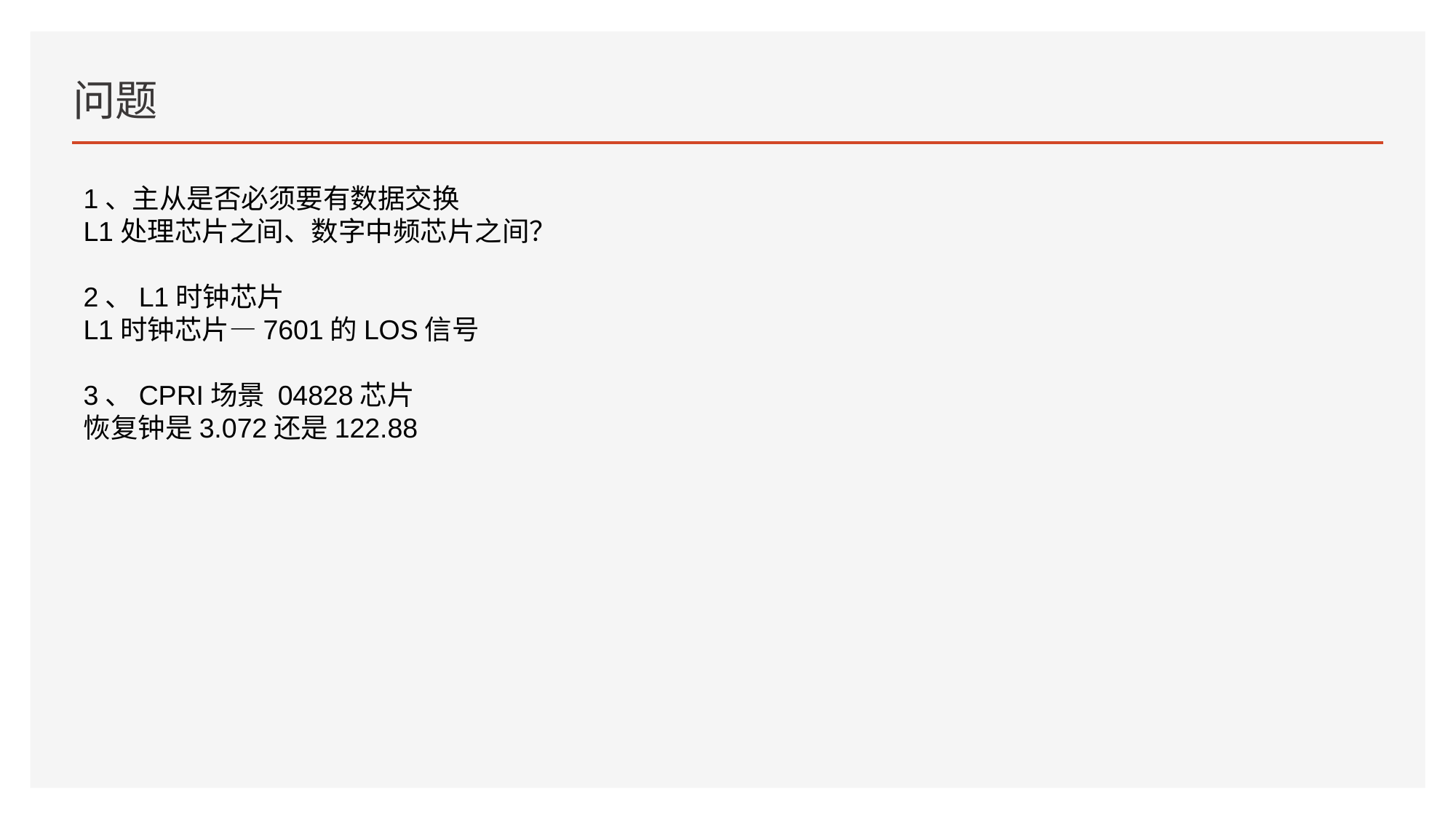

# 问题
1、主从是否必须要有数据交换
L1处理芯片之间、数字中频芯片之间？

2、L1时钟芯片
L1时钟芯片—7601的LOS信号

3、CPRI场景 04828芯片
恢复钟是3.072还是122.88